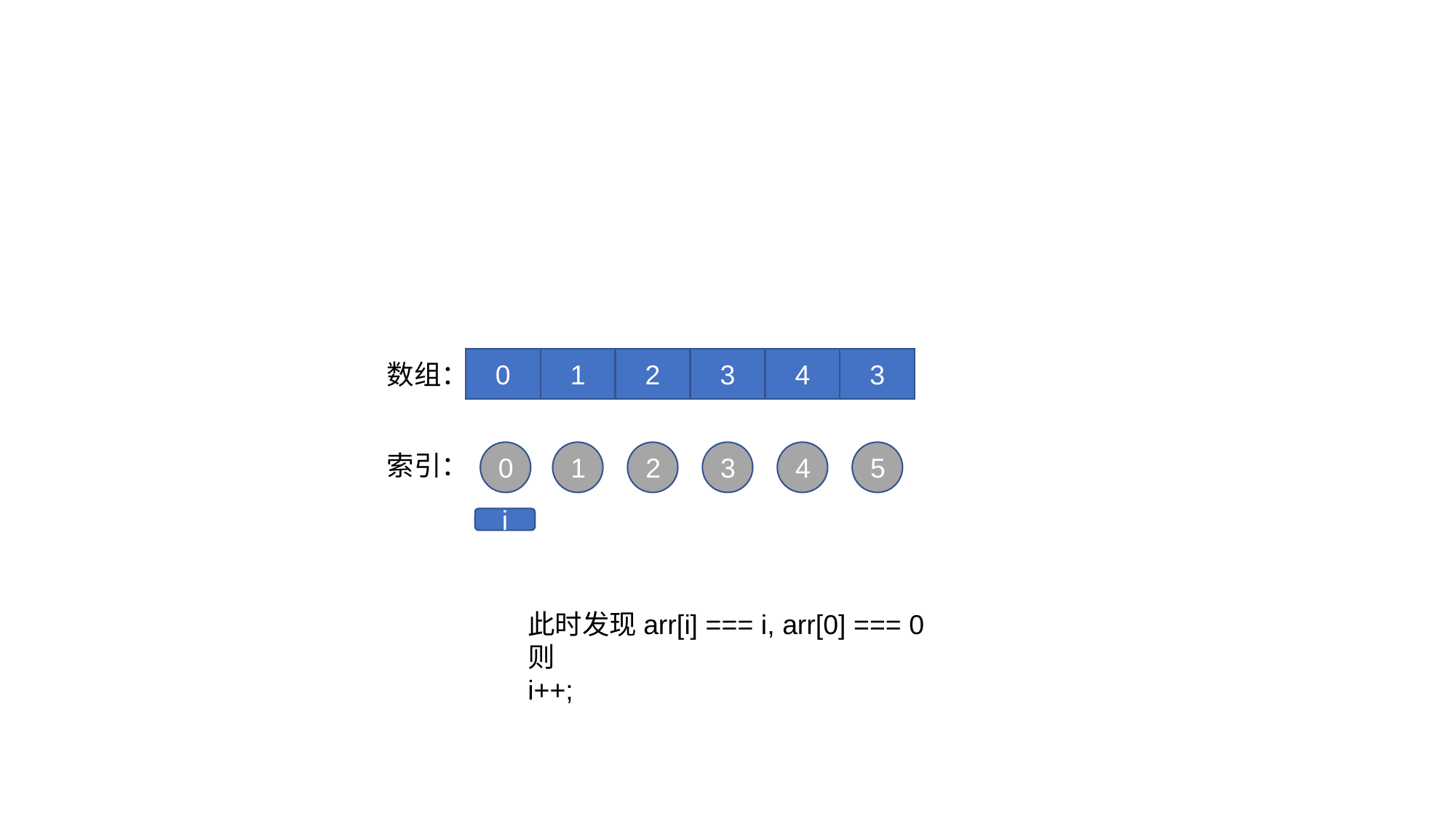

3
4
1
2
3
0
数组：
0
1
2
3
4
5
索引：
i
此时发现arr[i] === i, arr[0] === 0
则
i++;